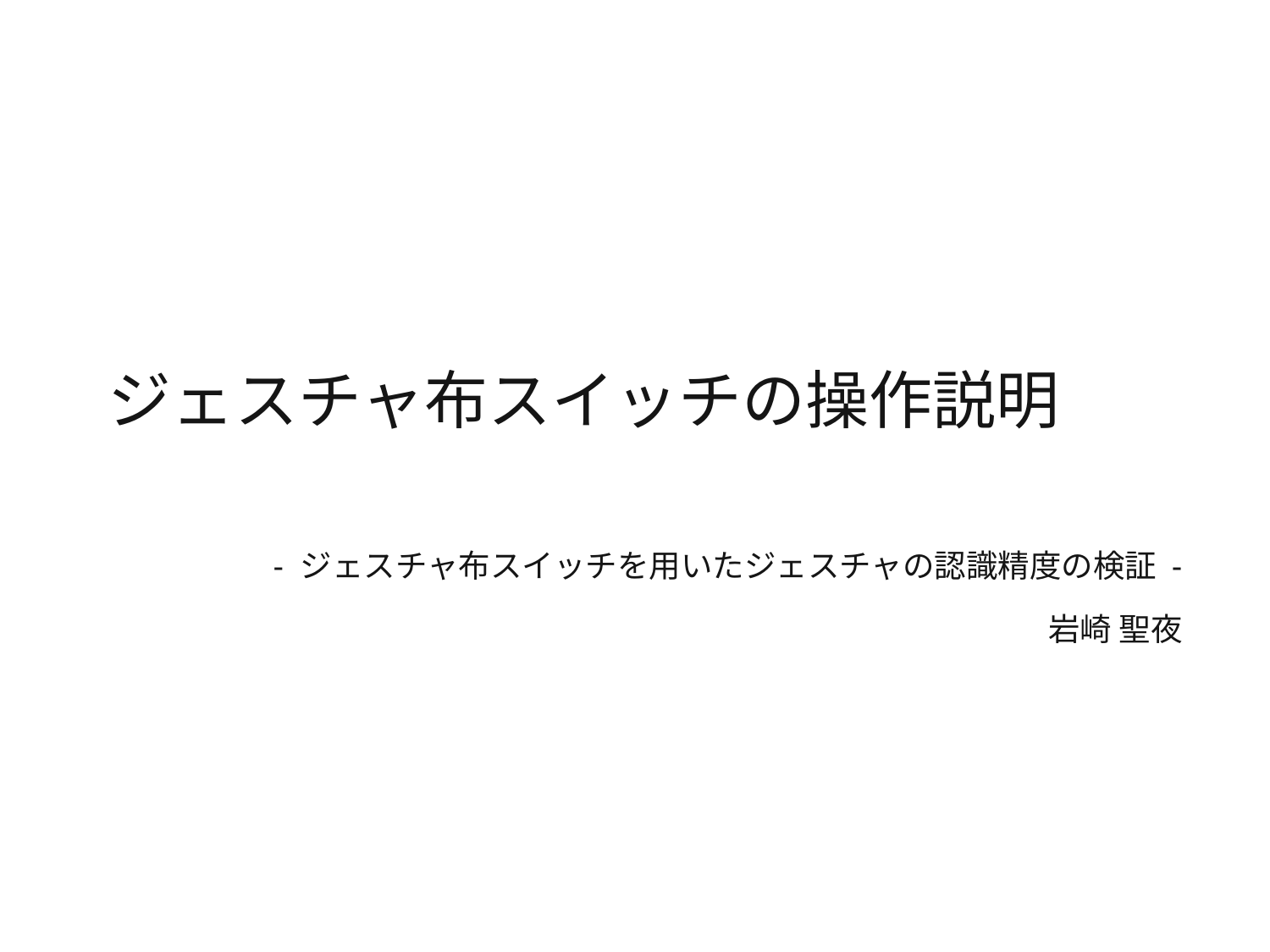

# ジェスチャ布スイッチの操作説明
- ジェスチャ布スイッチを用いたジェスチャの認識精度の検証 -
岩崎 聖夜